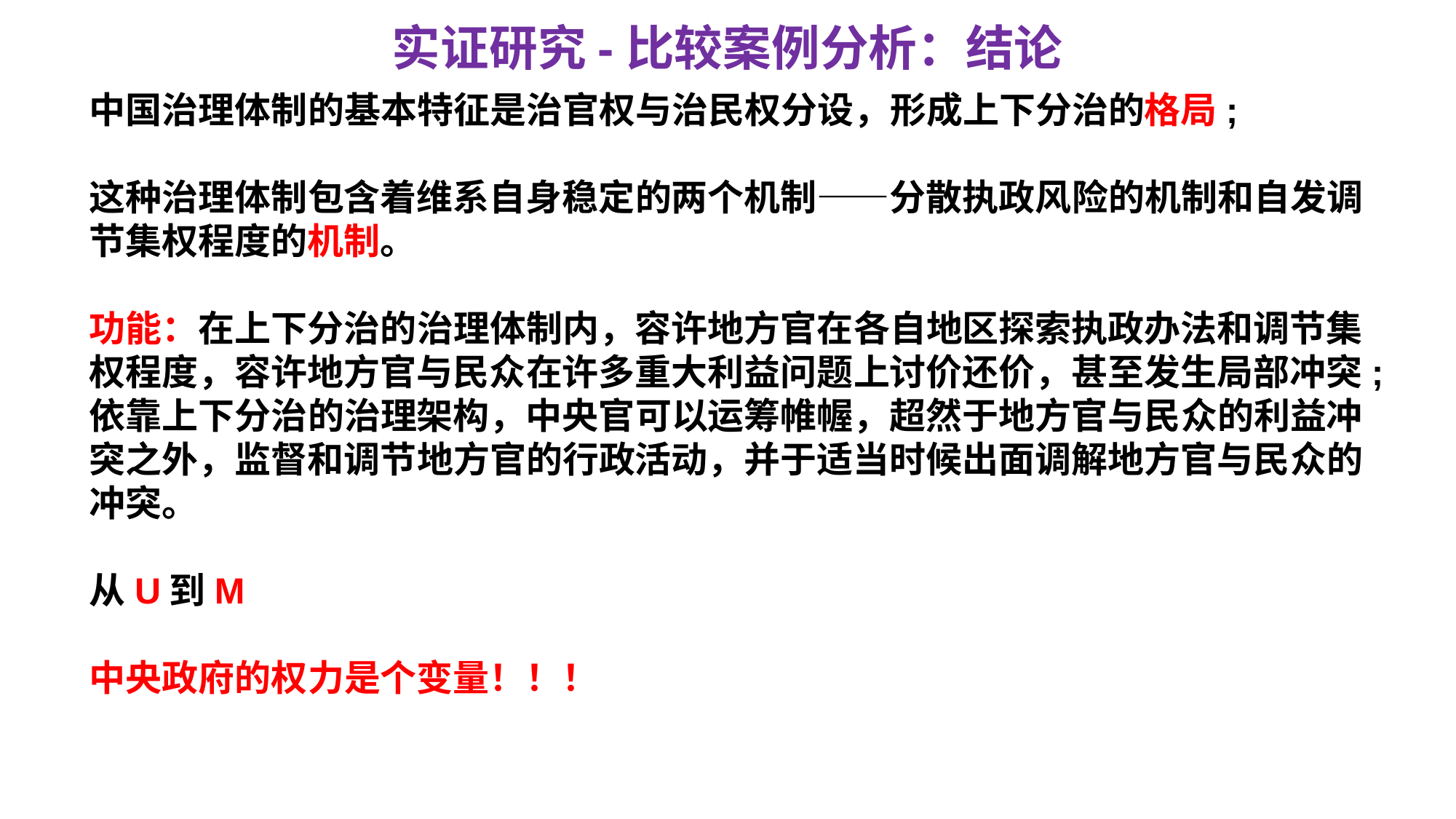

实证研究-比较案例分析：结论
中国治理体制的基本特征是治官权与治民权分设，形成上下分治的格局;

这种治理体制包含着维系自身稳定的两个机制——分散执政风险的机制和自发调节集权程度的机制。

功能：在上下分治的治理体制内，容许地方官在各自地区探索执政办法和调节集权程度，容许地方官与民众在许多重大利益问题上讨价还价，甚至发生局部冲突;依靠上下分治的治理架构，中央官可以运筹帷幄，超然于地方官与民众的利益冲突之外，监督和调节地方官的行政活动，并于适当时候出面调解地方官与民众的冲突。

从U到M

中央政府的权力是个变量！！！